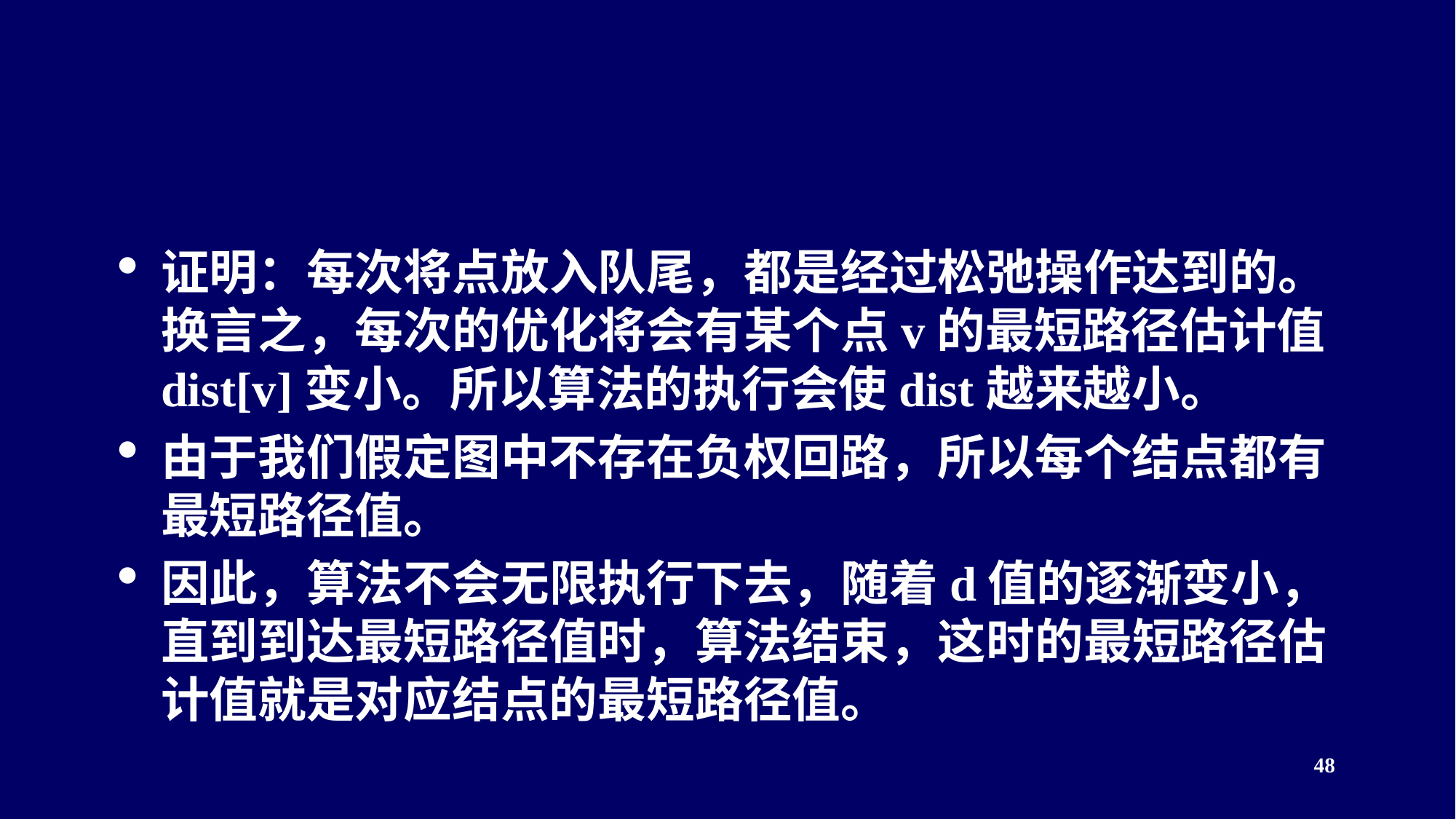

#
证明：每次将点放入队尾，都是经过松弛操作达到的。换言之，每次的优化将会有某个点v的最短路径估计值dist[v]变小。所以算法的执行会使dist越来越小。
由于我们假定图中不存在负权回路，所以每个结点都有最短路径值。
因此，算法不会无限执行下去，随着d值的逐渐变小，直到到达最短路径值时，算法结束，这时的最短路径估计值就是对应结点的最短路径值。
48